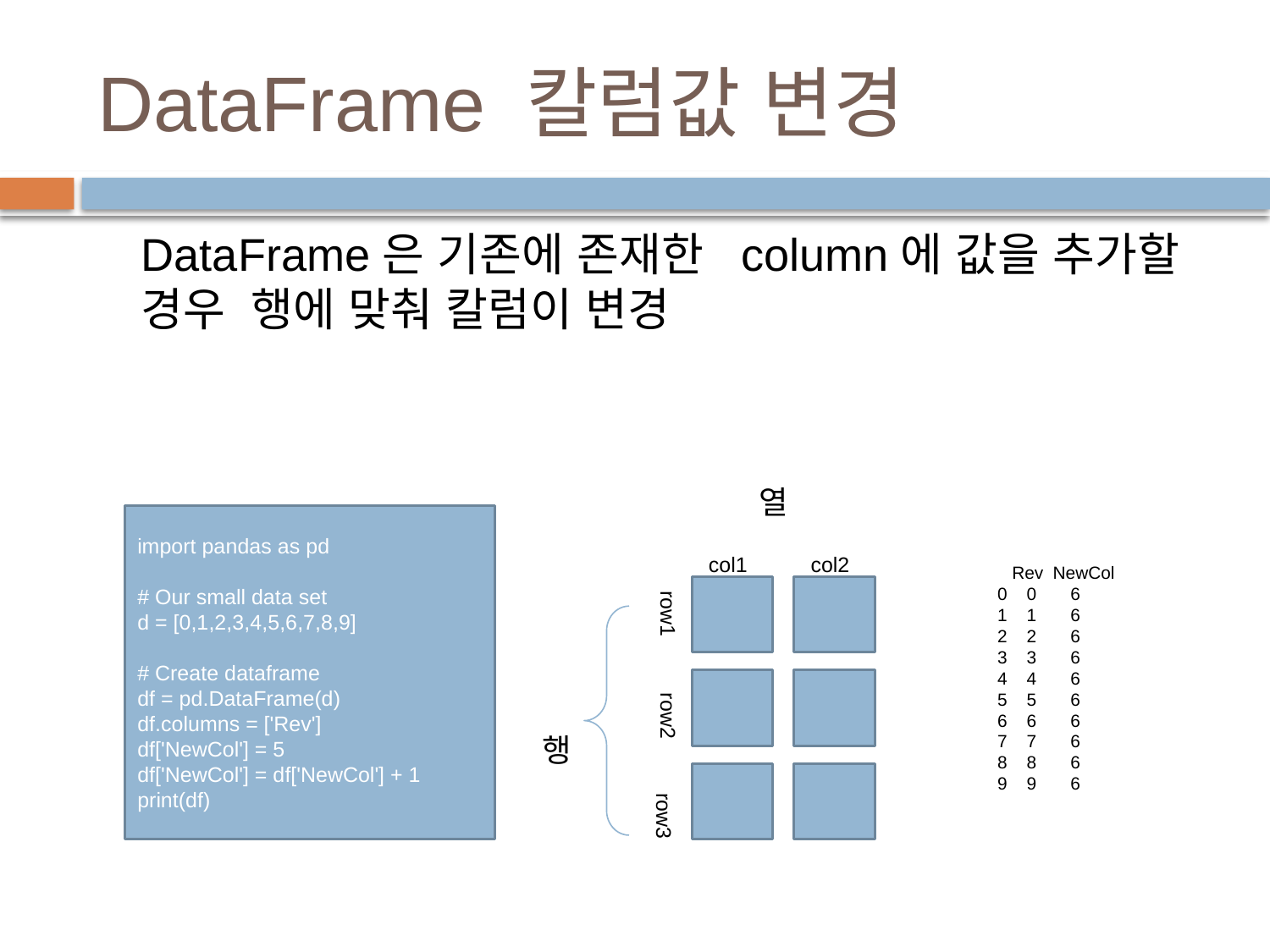

# DataFrame 칼럼값 변경
DataFrame은 기존에 존재한  column에 값을 추가할 경우  행에 맞춰 칼럼이 변경
열
col1
col2

row1

row2
행

row3
import pandas as pd

# Our small data set
d = [0,1,2,3,4,5,6,7,8,9]

# Create dataframe
df = pd.DataFrame(d)
df.columns = ['Rev']
df['NewCol'] = 5
df['NewCol'] = df['NewCol'] + 1
print(df)
   Rev  NewCol
0    0       6
1    1       6
2    2       6
3    3       6
4    4       6
5    5       6
6    6       6
7    7       6
8    8       6
9    9       6